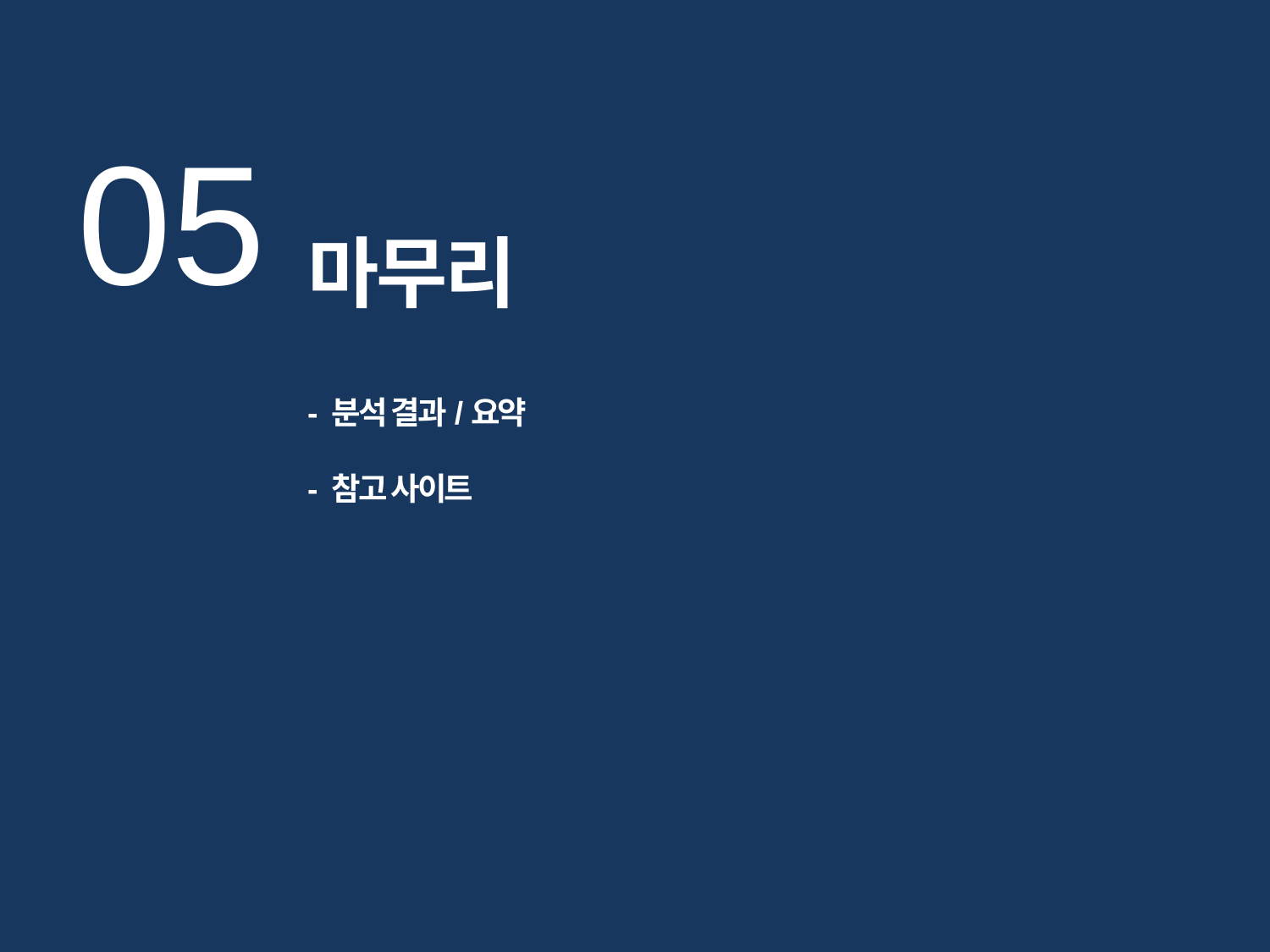

05
마무리
- 분석 결과/요약

- 참고 사이트